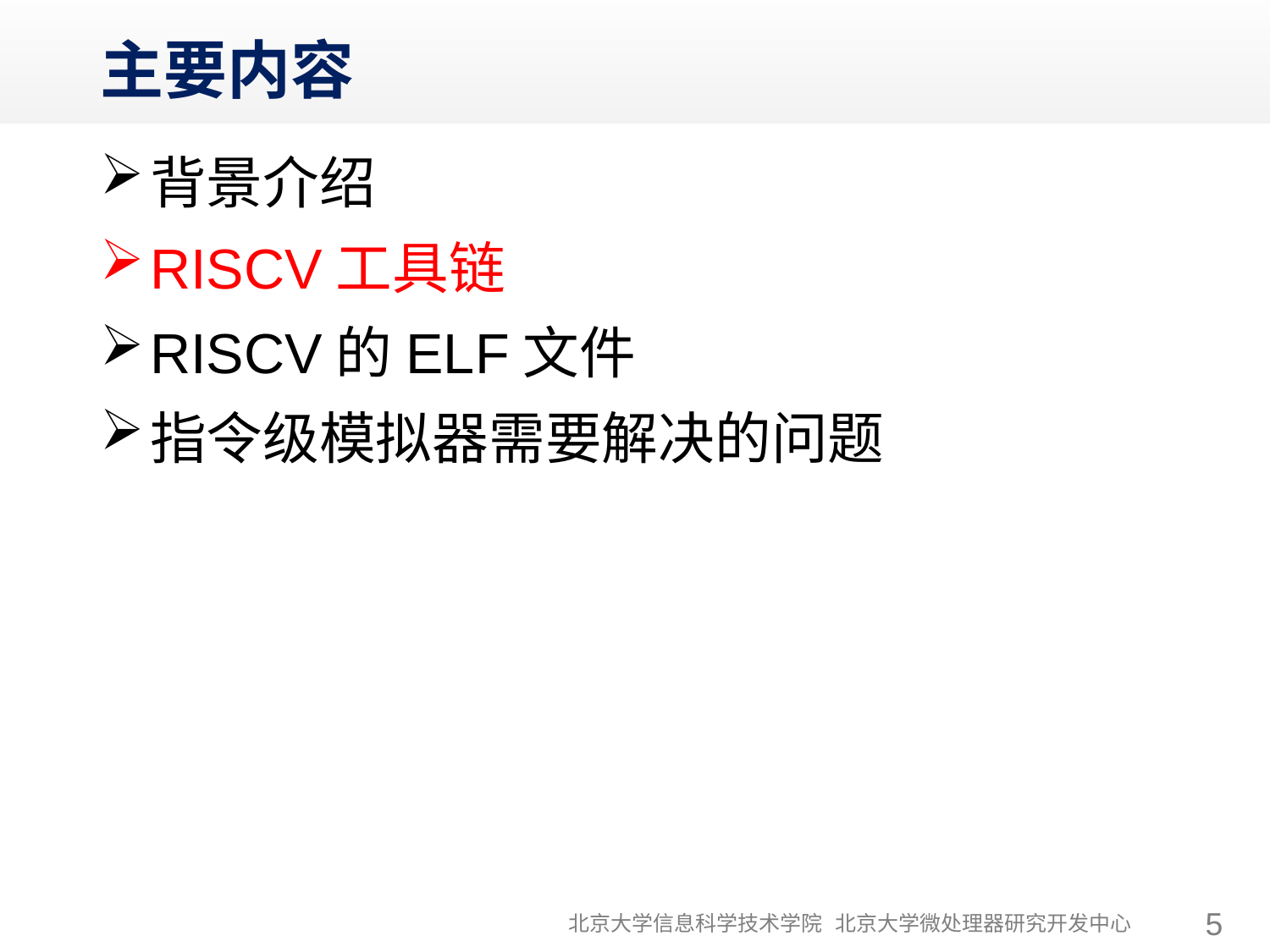

# 主要内容
背景介绍
RISCV工具链
RISCV的ELF文件
指令级模拟器需要解决的问题
北京大学信息科学技术学院  北京大学微处理器研究开发中心
5